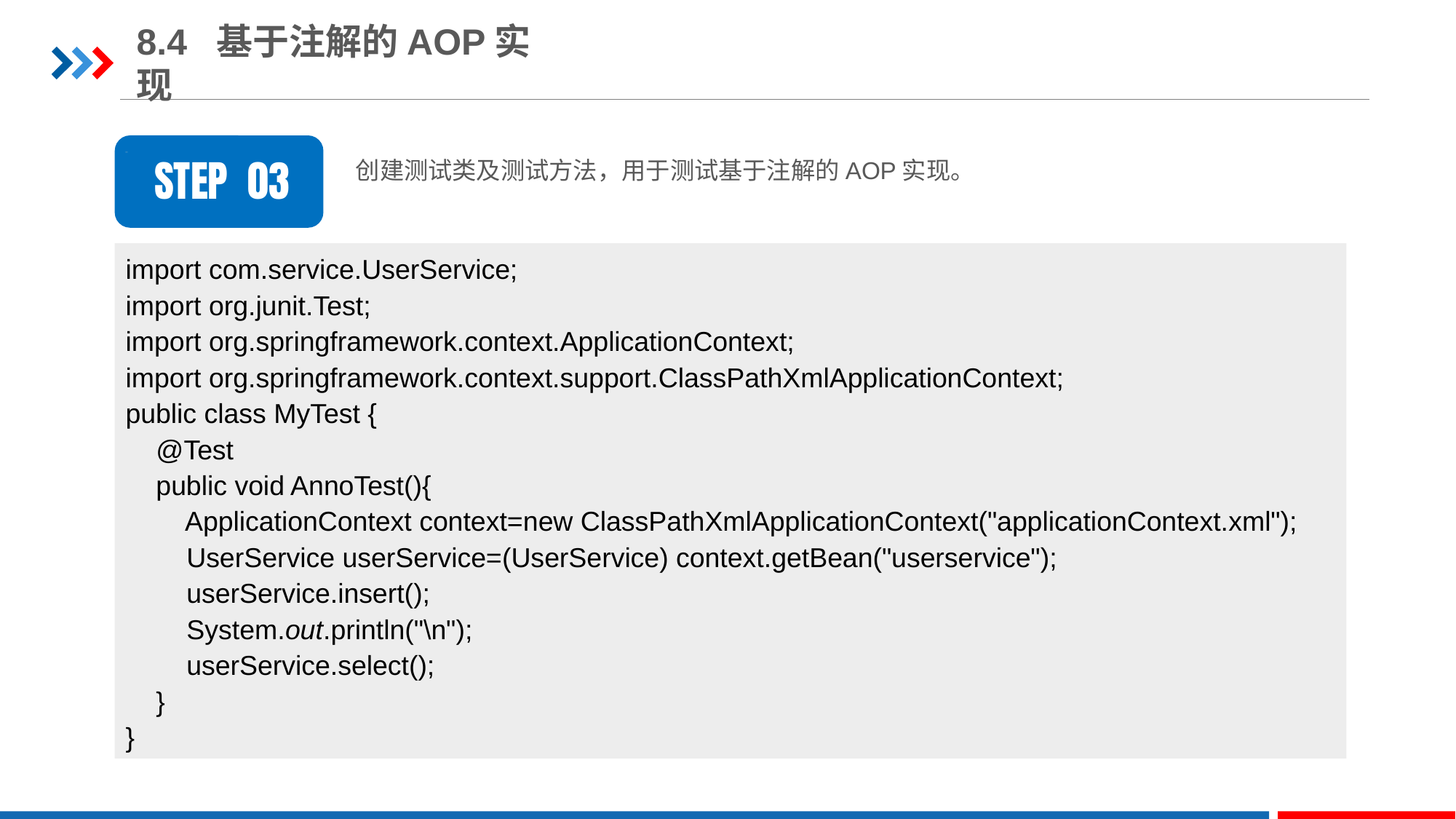

8.4  基于注解的AOP实现

创建测试类及测试方法，用于测试基于注解的AOP实现。
STEP  03
import com.service.UserService;
import org.junit.Test;
import org.springframework.context.ApplicationContext;
import org.springframework.context.support.ClassPathXmlApplicationContext;
public class MyTest {
    @Test
    public void AnnoTest(){
        ApplicationContext context=new ClassPathXmlApplicationContext("applicationContext.xml");
        UserService userService=(UserService) context.getBean("userservice");
        userService.insert();
        System.out.println("\n");
        userService.select();
    }
}